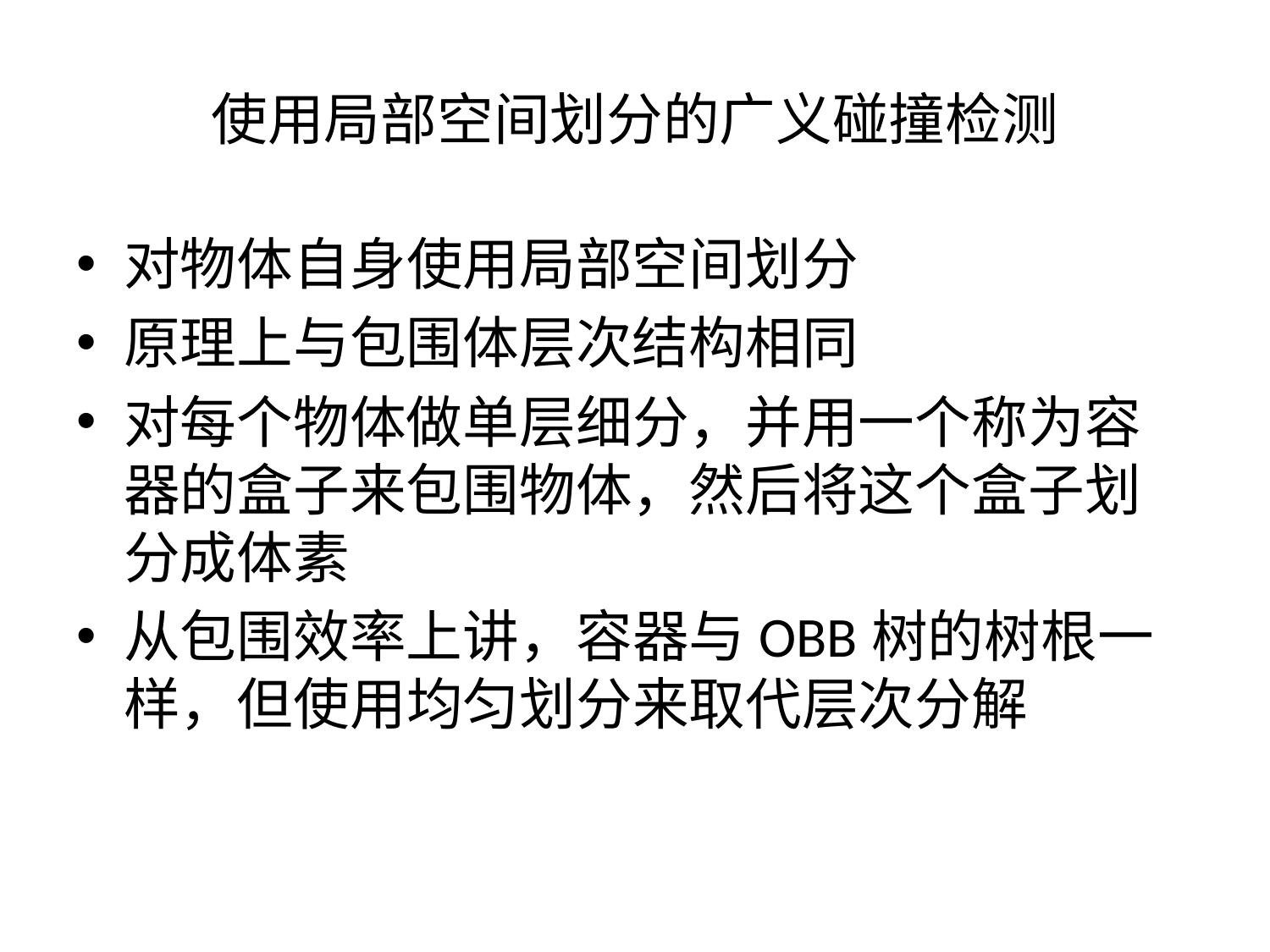

# 使用局部空间划分的广义碰撞检测
对物体自身使用局部空间划分
原理上与包围体层次结构相同
对每个物体做单层细分，并用一个称为容器的盒子来包围物体，然后将这个盒子划分成体素
从包围效率上讲，容器与OBB树的树根一样，但使用均匀划分来取代层次分解